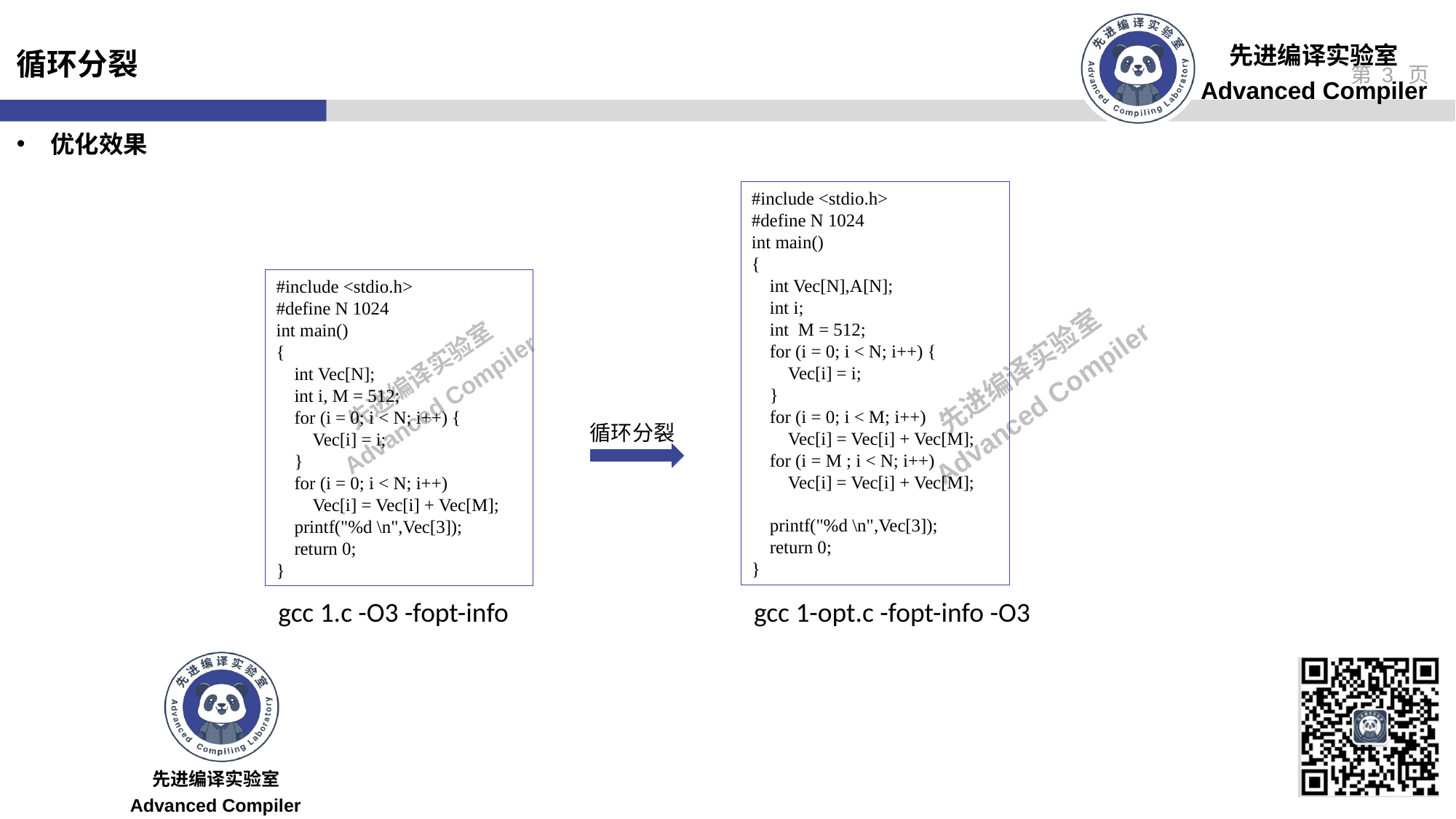

循环分裂
优化效果
#include <stdio.h>
#define N 1024
int main()
{
    int Vec[N],A[N];
    int i;
    int  M = 512;
    for (i = 0; i < N; i++) {
        Vec[i] = i;
    }
    for (i = 0; i < M; i++)
        Vec[i] = Vec[i] + Vec[M];
    for (i = M ; i < N; i++)
        Vec[i] = Vec[i] + Vec[M];

    printf("%d \n",Vec[3]);
    return 0;
}
#include <stdio.h>
#define N 1024
int main()
{
    int Vec[N];
    int i, M = 512;
    for (i = 0; i < N; i++) {
        Vec[i] = i;
    }
    for (i = 0; i < N; i++)
        Vec[i] = Vec[i] + Vec[M];
    printf("%d \n",Vec[3]);
    return 0;
}
循环分裂

gcc 1.c -O3 -fopt-info
gcc 1-opt.c -fopt-info -O3